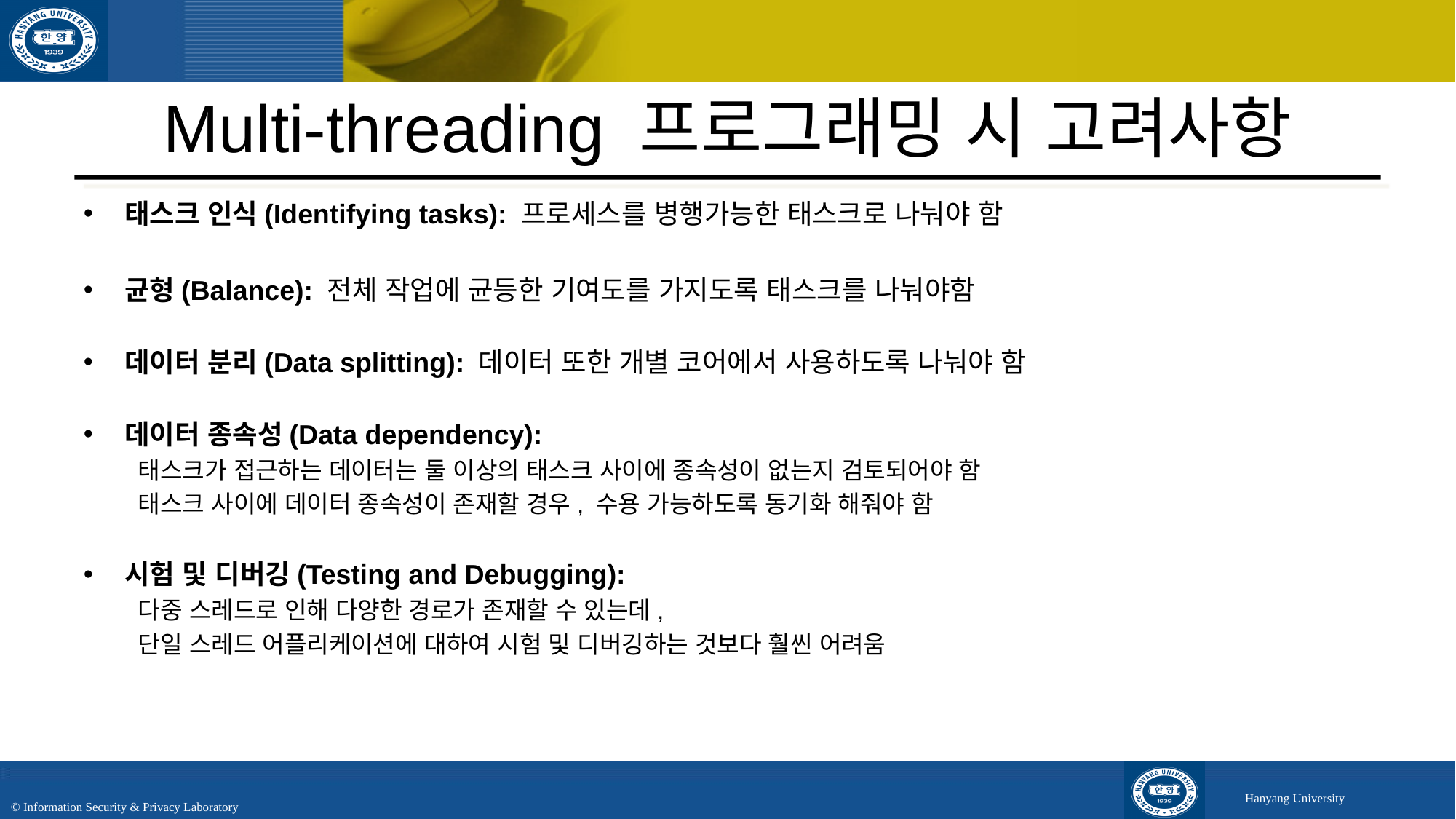

# Multi-threading 프로그래밍 시 고려사항
태스크 인식(Identifying tasks): 프로세스를 병행가능한 태스크로 나눠야 함

균형(Balance): 전체 작업에 균등한 기여도를 가지도록 태스크를 나눠야함

데이터 분리(Data splitting): 데이터 또한 개별 코어에서 사용하도록 나눠야 함

데이터 종속성(Data dependency):
태스크가 접근하는 데이터는 둘 이상의 태스크 사이에 종속성이 없는지 검토되어야 함
태스크 사이에 데이터 종속성이 존재할 경우, 수용 가능하도록 동기화 해줘야 함

시험 및 디버깅(Testing and Debugging):
다중 스레드로 인해 다양한 경로가 존재할 수 있는데,
단일 스레드 어플리케이션에 대하여 시험 및 디버깅하는 것보다 훨씬 어려움